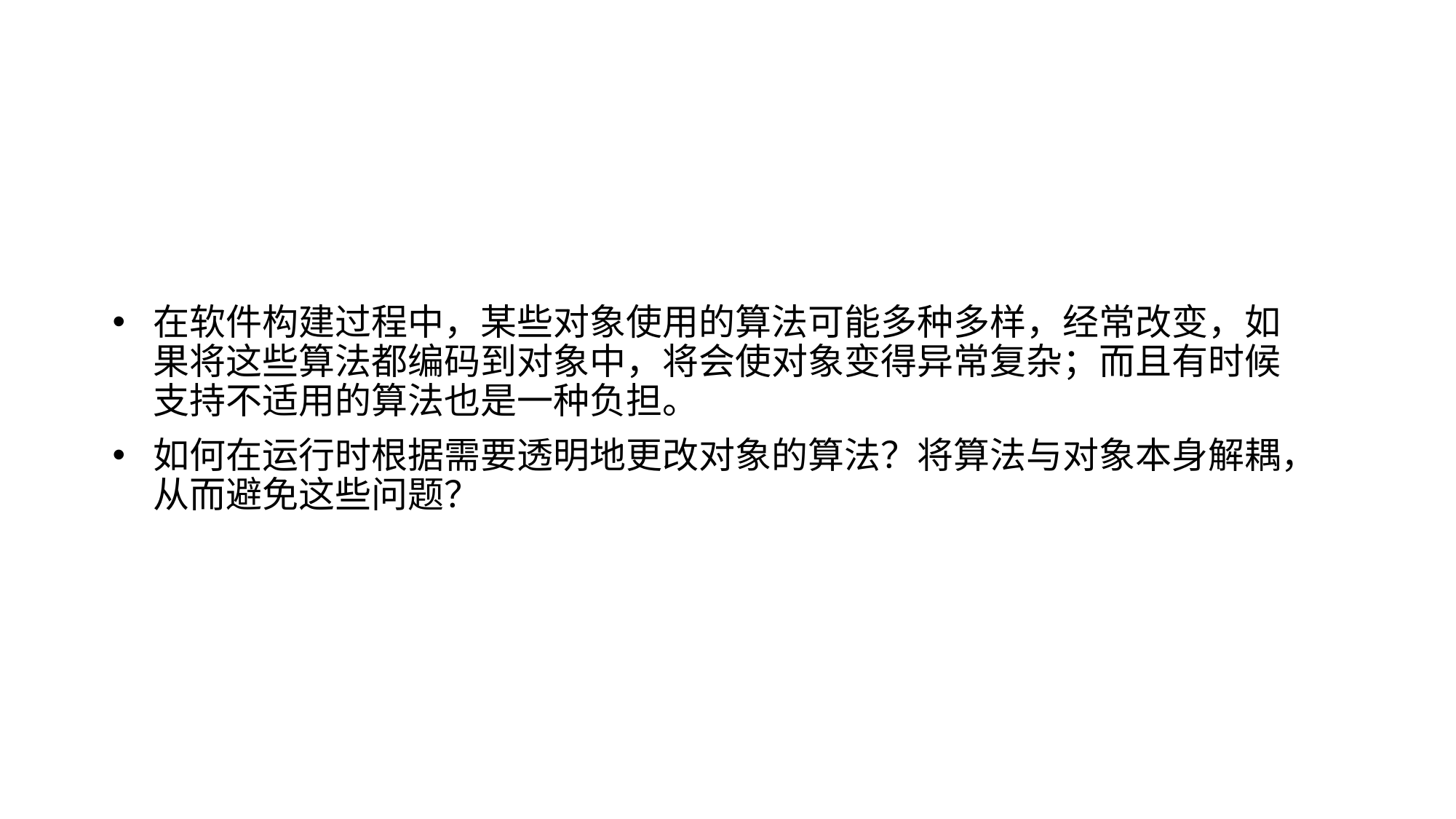

在软件构建过程中，某些对象使用的算法可能多种多样，经常改变，如果将这些算法都编码到对象中，将会使对象变得异常复杂；而且有时候支持不适用的算法也是一种负担。
如何在运行时根据需要透明地更改对象的算法？将算法与对象本身解耦，从而避免这些问题？